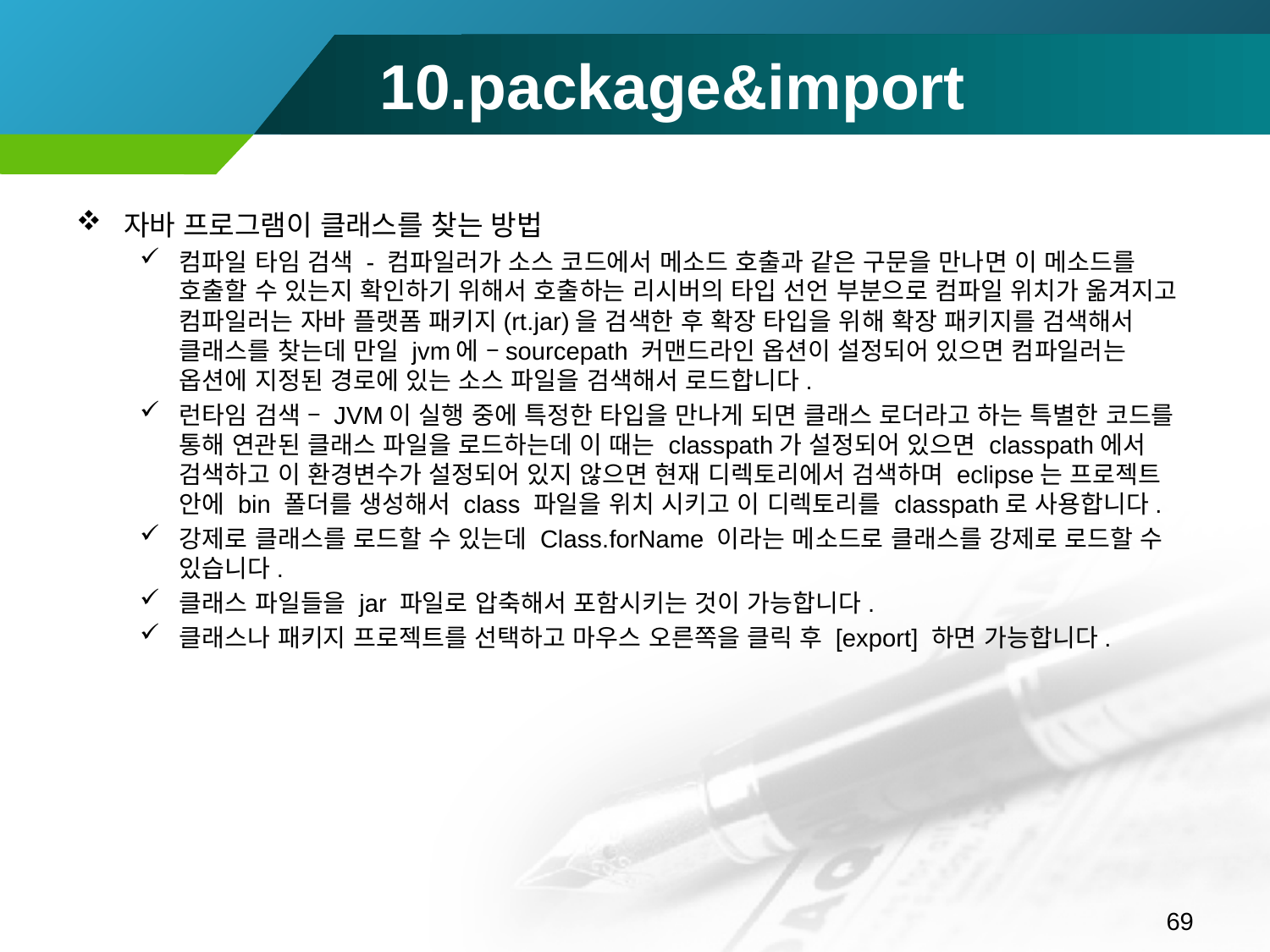

# 10.package&import
자바 프로그램이 클래스를 찾는 방법
컴파일 타임 검색 - 컴파일러가 소스 코드에서 메소드 호출과 같은 구문을 만나면 이 메소드를 호출할 수 있는지 확인하기 위해서 호출하는 리시버의 타입 선언 부분으로 컴파일 위치가 옮겨지고 컴파일러는 자바 플랫폼 패키지(rt.jar)을 검색한 후 확장 타입을 위해 확장 패키지를 검색해서 클래스를 찾는데 만일 jvm에 –sourcepath 커맨드라인 옵션이 설정되어 있으면 컴파일러는 옵션에 지정된 경로에 있는 소스 파일을 검색해서 로드합니다.
런타임 검색 – JVM이 실행 중에 특정한 타입을 만나게 되면 클래스 로더라고 하는 특별한 코드를 통해 연관된 클래스 파일을 로드하는데 이 때는 classpath가 설정되어 있으면 classpath에서 검색하고 이 환경변수가 설정되어 있지 않으면 현재 디렉토리에서 검색하며 eclipse는 프로젝트 안에 bin 폴더를 생성해서 class 파일을 위치 시키고 이 디렉토리를 classpath로 사용합니다.
강제로 클래스를 로드할 수 있는데 Class.forName 이라는 메소드로 클래스를 강제로 로드할 수 있습니다.
클래스 파일들을 jar 파일로 압축해서 포함시키는 것이 가능합니다.
클래스나 패키지 프로젝트를 선택하고 마우스 오른쪽을 클릭 후 [export] 하면 가능합니다.
69